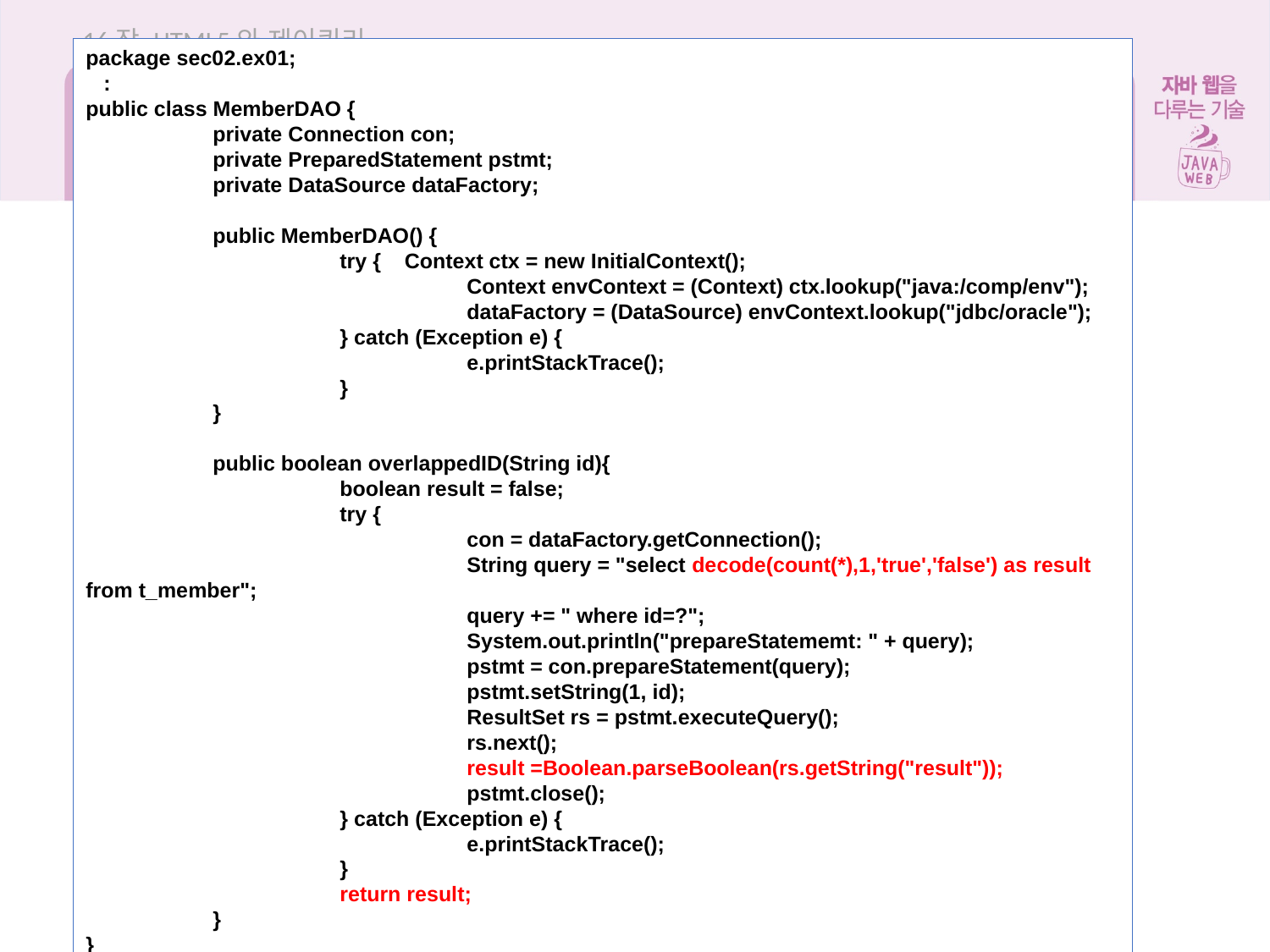

16장 HTML5와 제이쿼리
package sec02.ex01;
   :
public class MemberDAO {
	private Connection con;
	private PreparedStatement pstmt;
	private DataSource dataFactory;

	public MemberDAO() {
		try {    Context ctx = new InitialContext();
			Context envContext = (Context) ctx.lookup("java:/comp/env");
			dataFactory = (DataSource) envContext.lookup("jdbc/oracle");
		} catch (Exception e) {
			e.printStackTrace();
		}
	}

	public boolean overlappedID(String id){
		boolean result = false;
		try {
			con = dataFactory.getConnection();
			String query = "select decode(count(*),1,'true','false') as result from t_member";
			query += " where id=?";
			System.out.println("prepareStatememt: " + query);
			pstmt = con.prepareStatement(query);
			pstmt.setString(1, id);
			ResultSet rs = pstmt.executeQuery();
			rs.next();
			result =Boolean.parseBoolean(rs.getString("result"));
			pstmt.close();
		} catch (Exception e) {
			e.printStackTrace();
		}
		return result;
	}
}